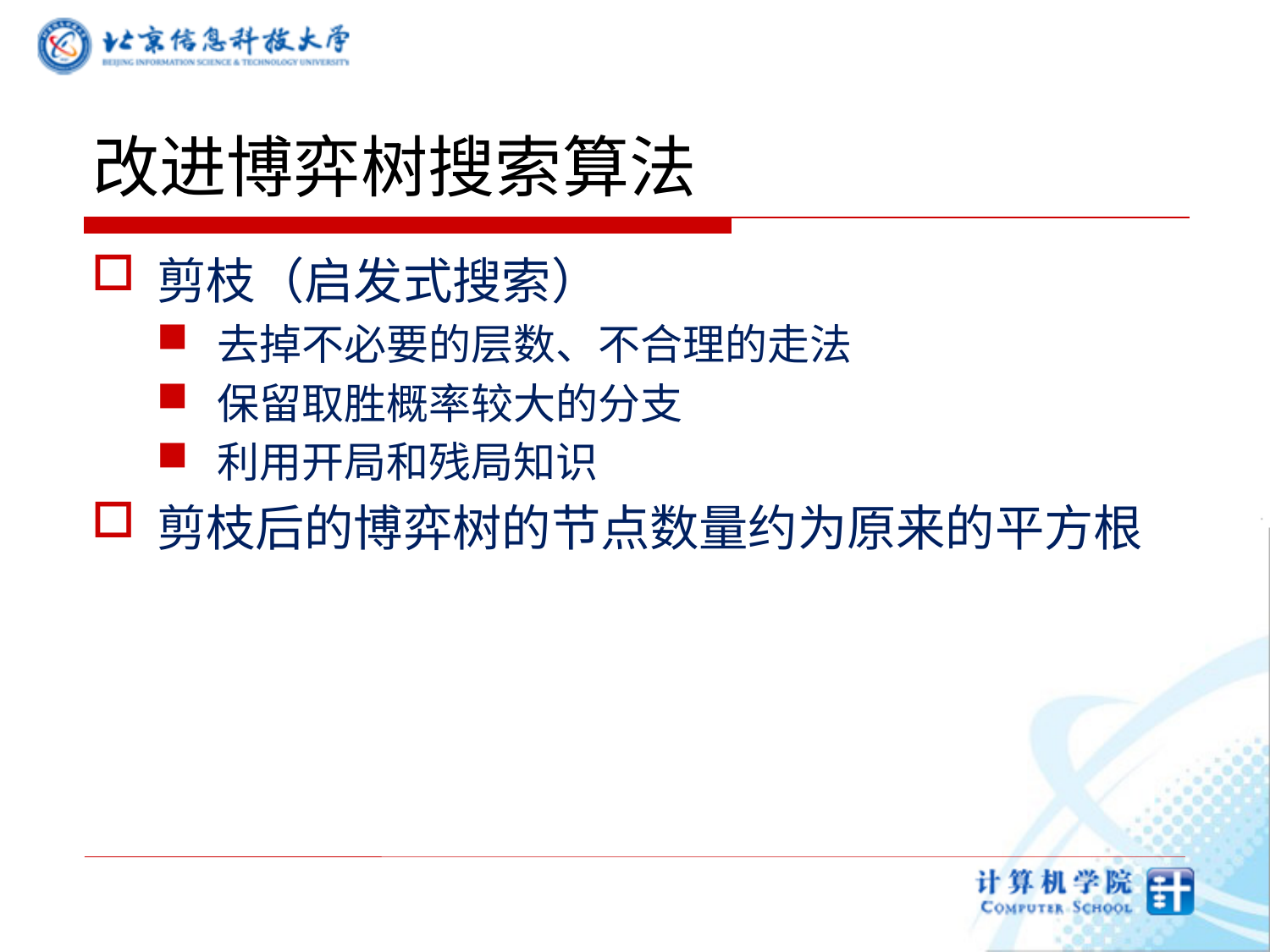

# 改进博弈树搜索算法
剪枝（启发式搜索）
去掉不必要的层数、不合理的走法
保留取胜概率较大的分支
利用开局和残局知识
剪枝后的博弈树的节点数量约为原来的平方根